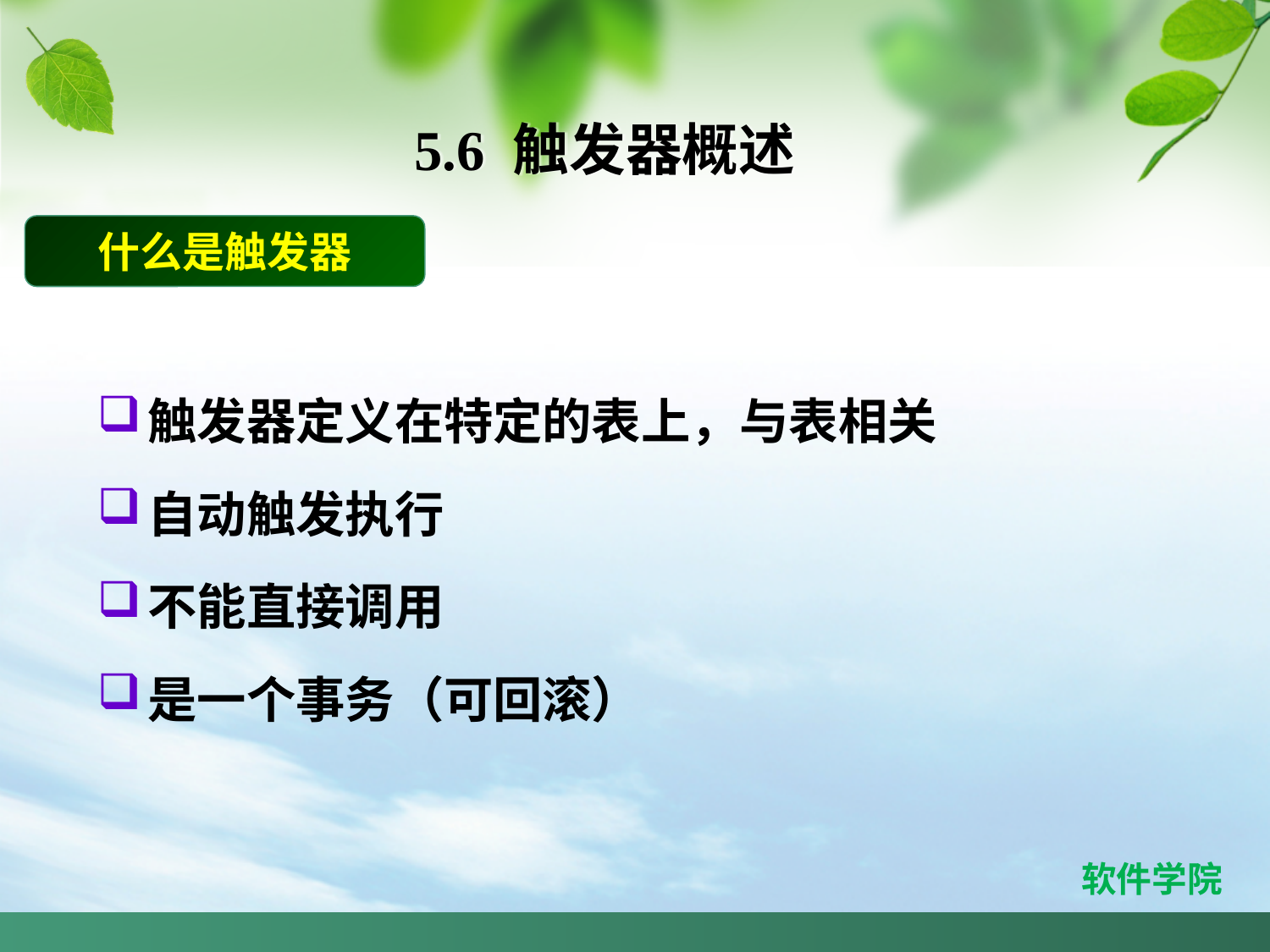

5.6 触发器概述
什么是触发器
触发器定义在特定的表上，与表相关
自动触发执行
不能直接调用
是一个事务（可回滚）